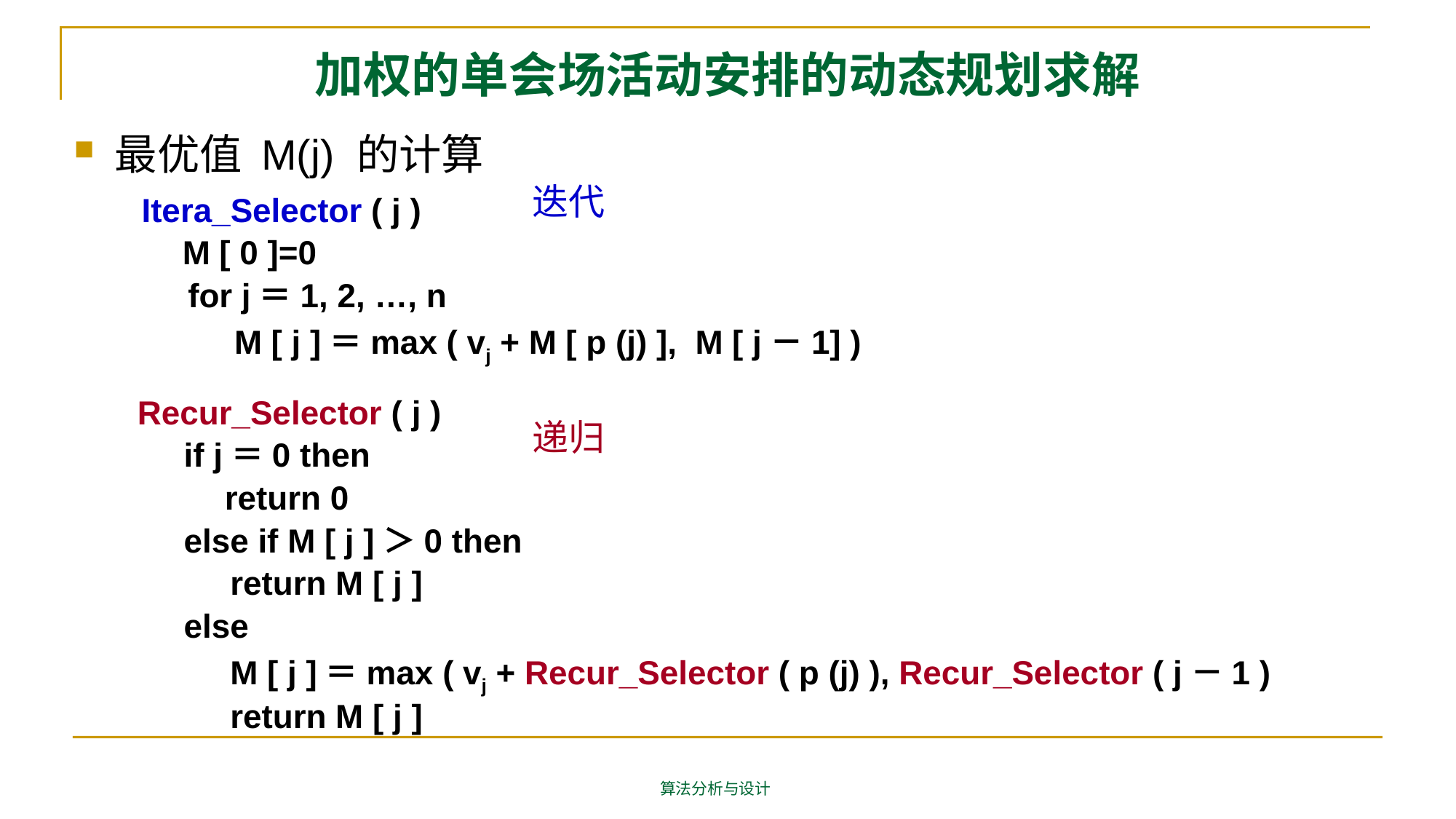

# 加权的单会场活动安排的动态规划求解
最优值 M(j) 的计算
迭代
Itera_Selector ( j )
	M [ 0 ]=0
     for j＝1, 2, …, n
          M [ j ]＝max ( vj + M [ p (j) ],  M [ j－1] )
Recur_Selector ( j )
     if j＝0 then
	     return 0
     else if M [ j ]＞0 then
          return M [ j ]
     else
          M [ j ]＝max ( vj + Recur_Selector ( p (j) ), Recur_Selector ( j－1 )
          return M [ j ]
递归
算法分析与设计